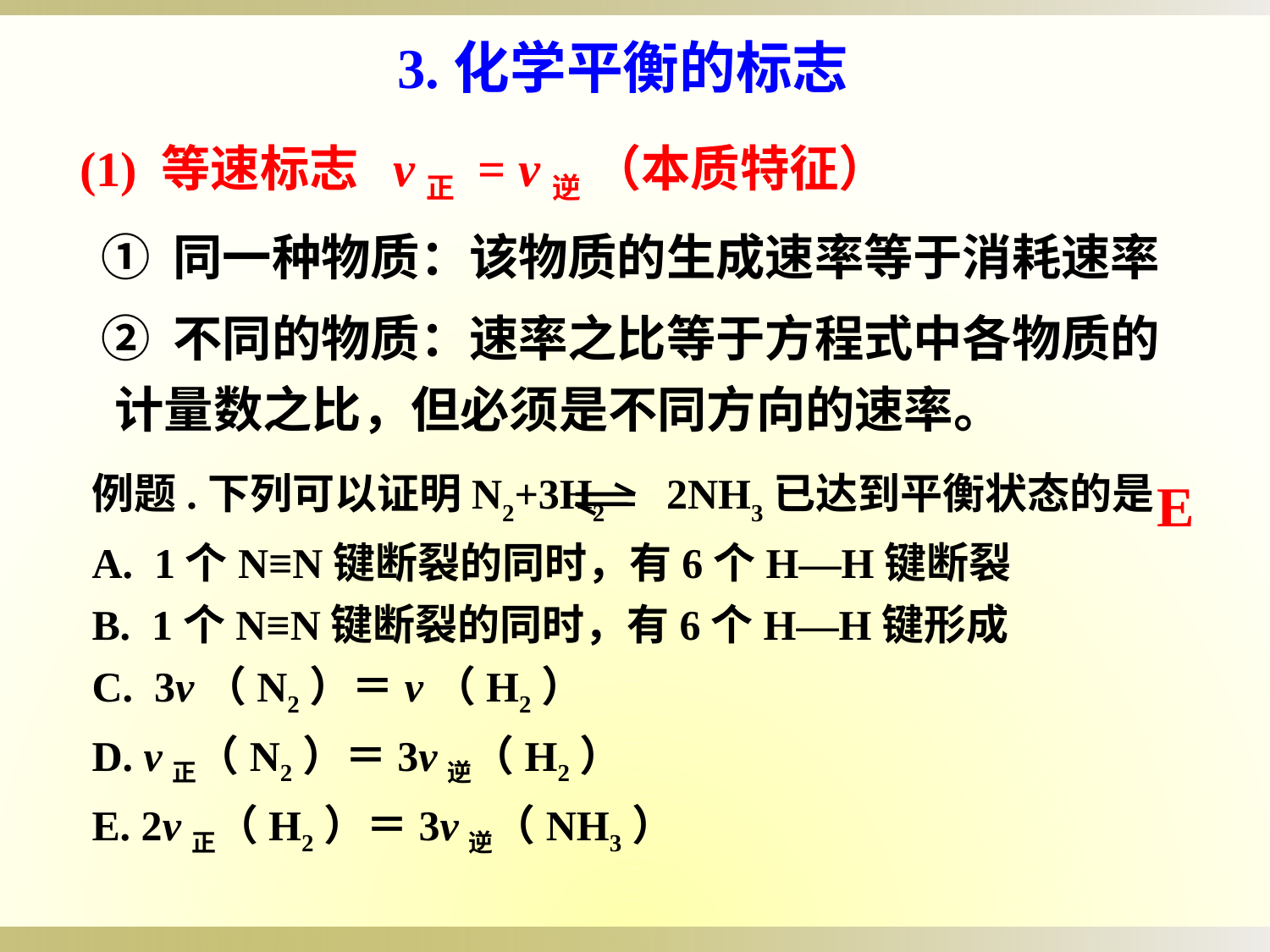

3.化学平衡的标志
 (1) 等速标志  v正 = v逆 （本质特征）
   ① 同一种物质：该物质的生成速率等于消耗速率
   ② 不同的物质：速率之比等于方程式中各物质的计量数之比，但必须是不同方向的速率。
例题.下列可以证明N2+3H2          2NH3已达到平衡状态的是
A.  1个N≡N键断裂的同时，有6个H—H键断裂
B.  1个N≡N键断裂的同时，有6个H—H键形成
C.  3v（N2）＝v（H2）
D. v正（N2）＝3v逆（H2）
E. 2v正（H2）＝3v逆（NH3）
E